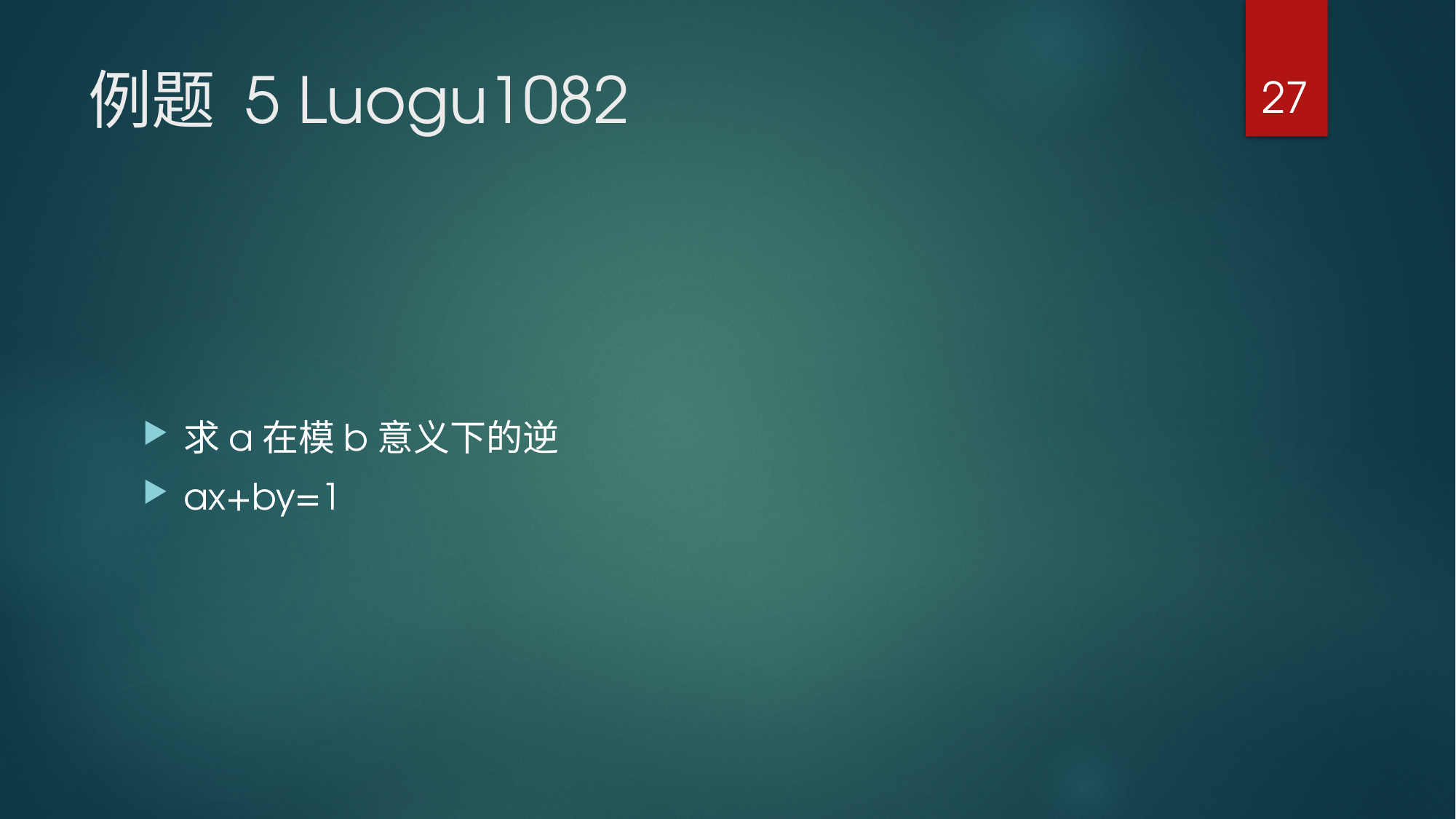

27
# 例题 5 Luogu1082
求a在模b意义下的逆
ax+by=1